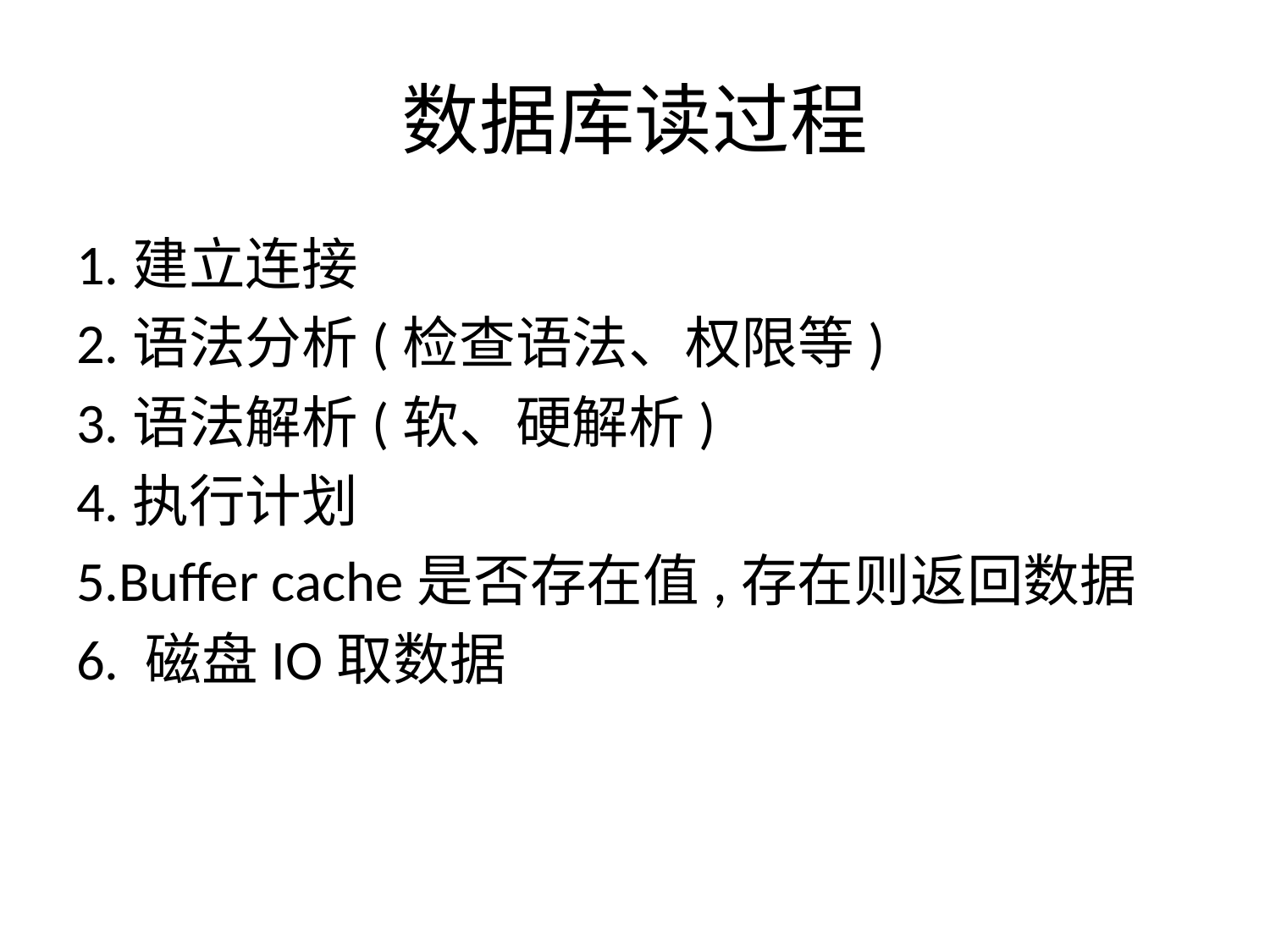

# 数据库读过程
1.建立连接
2.语法分析(检查语法、权限等)
3.语法解析(软、硬解析)
4.执行计划
5.Buffer cache是否存在值,存在则返回数据
6. 磁盘IO取数据